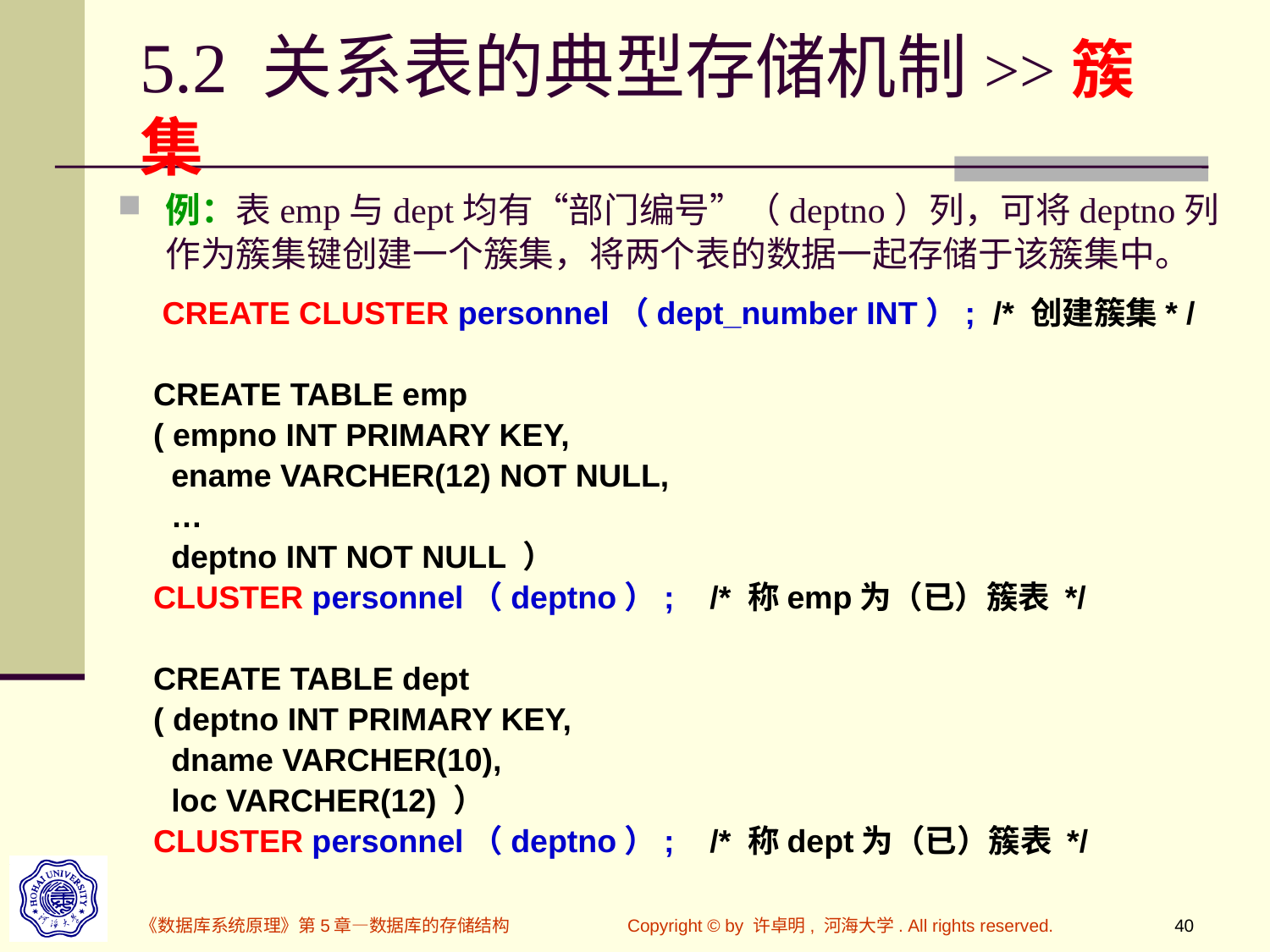

# 5.2 关系表的典型存储机制>>簇集
例：表emp与dept均有“部门编号”（deptno）列，可将deptno列作为簇集键创建一个簇集，将两个表的数据一起存储于该簇集中。
     CREATE CLUSTER personnel（dept_number INT）;  /* 创建簇集* /

    CREATE TABLE emp
    ( empno INT PRIMARY KEY,
      ename VARCHER(12) NOT NULL,
      …
      deptno INT NOT NULL ）
    CLUSTER personnel（deptno）;    /* 称emp为（已）簇表 */

    CREATE TABLE dept
    ( deptno INT PRIMARY KEY,
      dname VARCHER(10),
      loc VARCHER(12) ）
    CLUSTER personnel（deptno）;    /* 称dept为（已）簇表 */
《数据库系统原理》第5章—数据库的存储结构
Copyright © by 许卓明, 河海大学. All rights reserved.
40